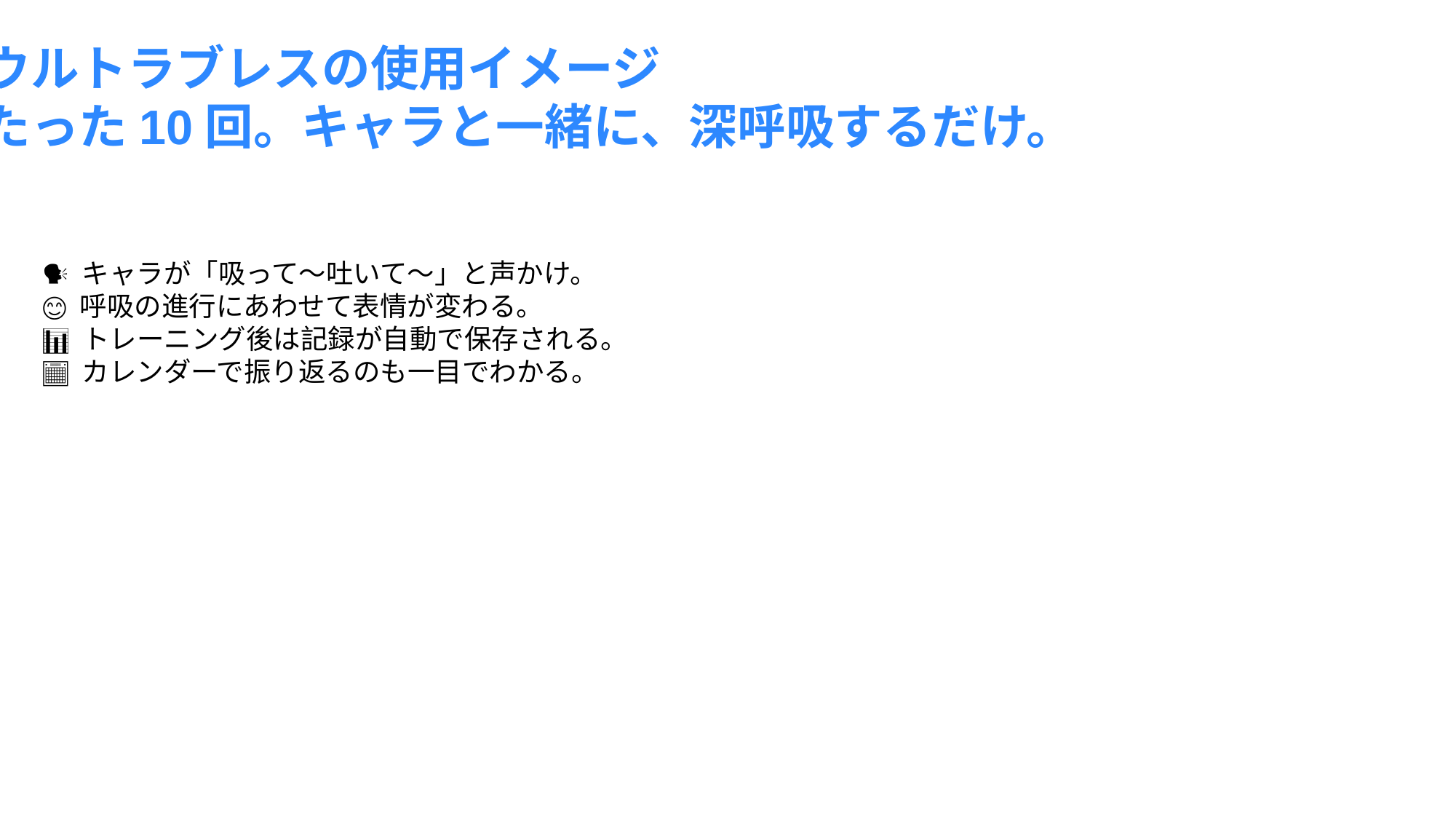

ウルトラブレスの使用イメージ
たった10回。キャラと一緒に、深呼吸するだけ。

🗣️ キャラが「吸って〜吐いて〜」と声かけ。
😊 呼吸の進行にあわせて表情が変わる。
📊 トレーニング後は記録が自動で保存される。
📅 カレンダーで振り返るのも一目でわかる。